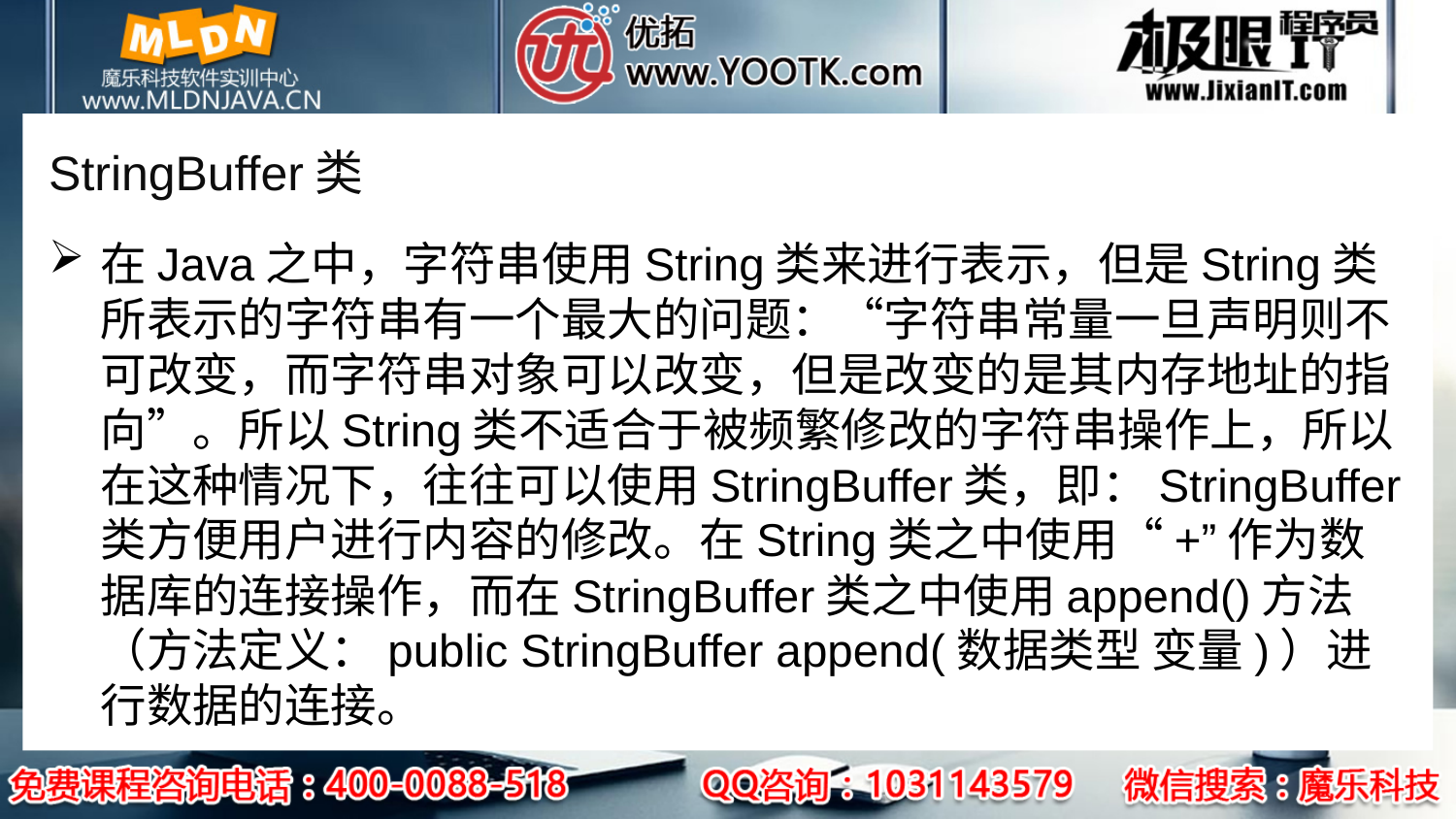

# StringBuffer类
在Java之中，字符串使用String类来进行表示，但是String类所表示的字符串有一个最大的问题：“字符串常量一旦声明则不可改变，而字符串对象可以改变，但是改变的是其内存地址的指向”。所以String类不适合于被频繁修改的字符串操作上，所以在这种情况下，往往可以使用StringBuffer类，即：StringBuffer类方便用户进行内容的修改。在String类之中使用“+”作为数据库的连接操作，而在StringBuffer类之中使用append()方法（方法定义：public StringBuffer append(数据类型 变量)）进行数据的连接。